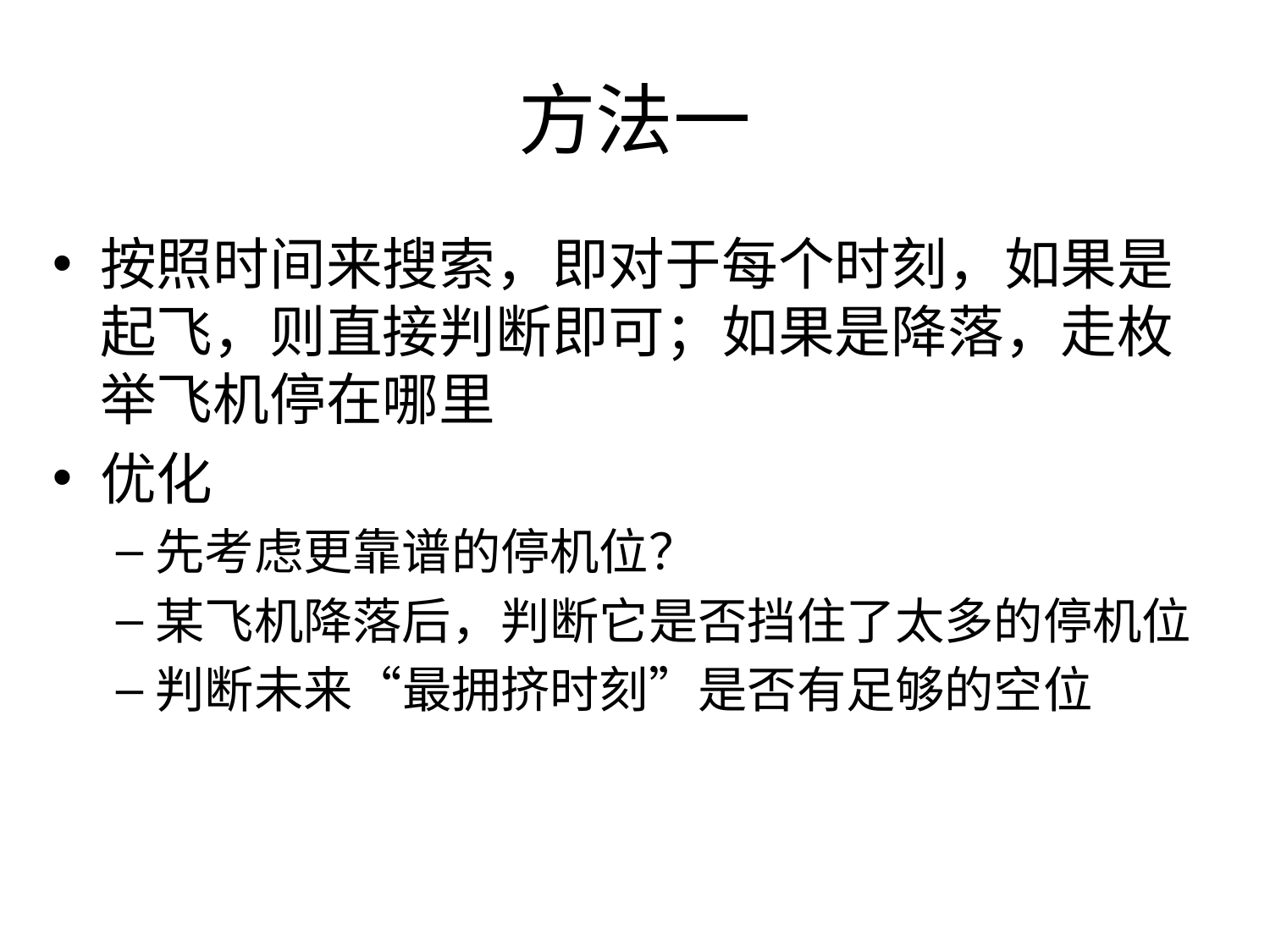

# 方法一
按照时间来搜索，即对于每个时刻，如果是起飞，则直接判断即可；如果是降落，走枚举飞机停在哪里
优化
先考虑更靠谱的停机位？
某飞机降落后，判断它是否挡住了太多的停机位
判断未来“最拥挤时刻”是否有足够的空位